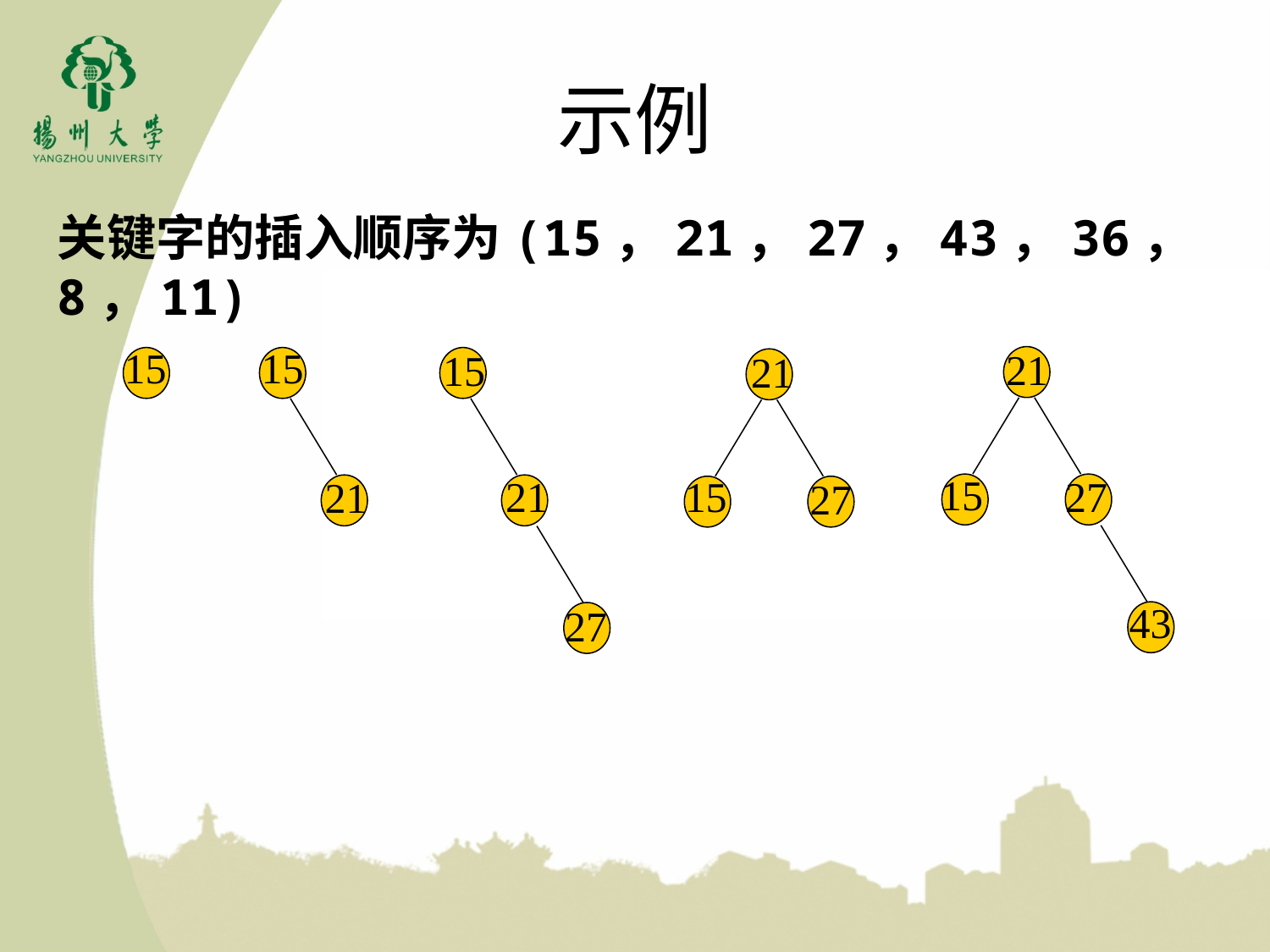

# 示例
关键字的插入顺序为(15，21，27，43，36，8，11)
15

15

21

21

15
27

43
15

21

27

21

15
27

37